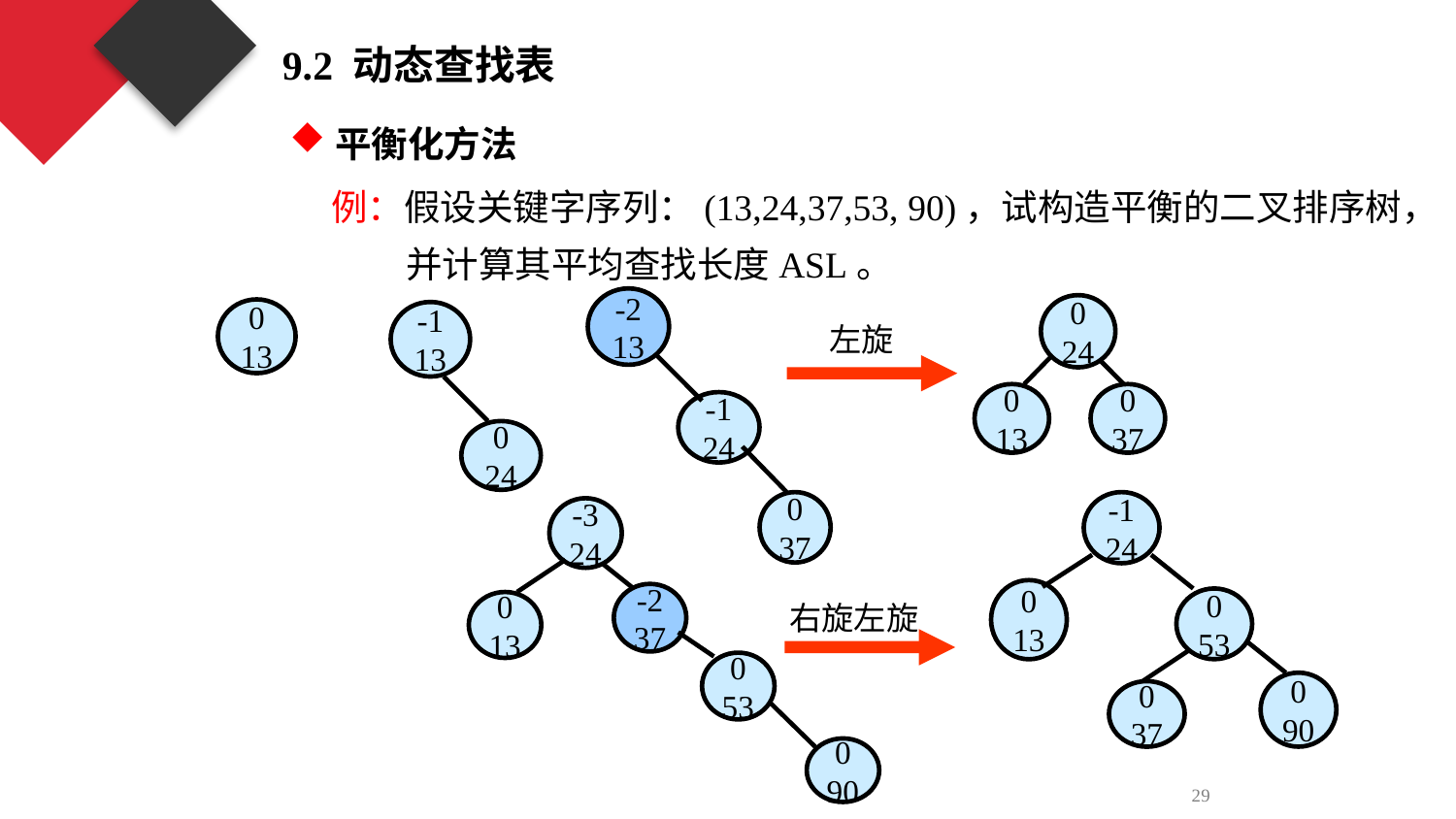

9.2 动态查找表
平衡化方法
例：假设关键字序列：(13,24,37,53, 90)，试构造平衡的二叉排序树，
        并计算其平均查找长度ASL。
-2
13

-1
24

0
37
0
24

0
13
0
37
0
13
-1
13

0
24
左旋

-1
24

0
13
0
53

0
90
0
37
-3
24

-2
37
0
13

0
53

0
90
右旋左旋

29